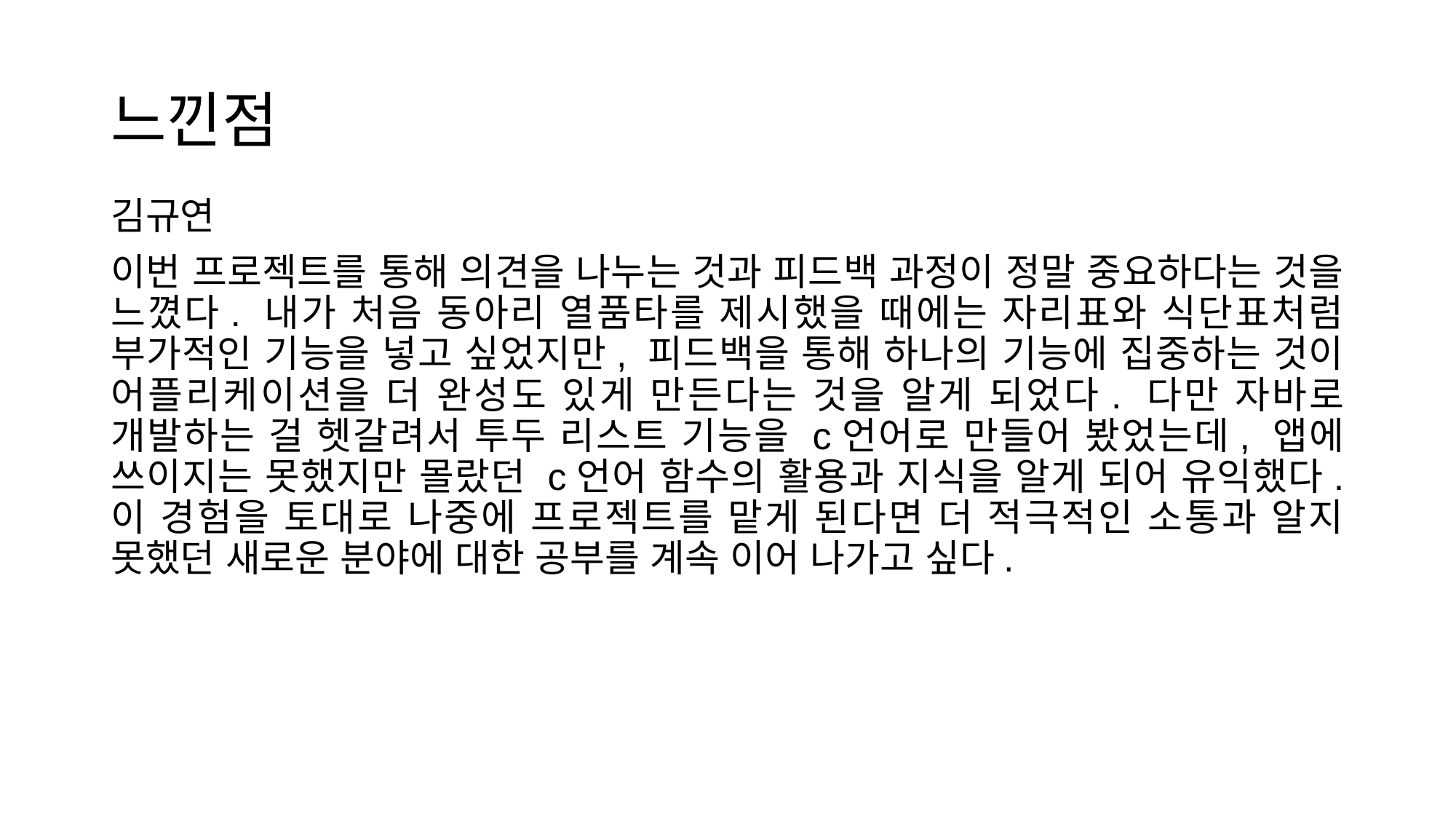

# 느낀점
김규연
이번 프로젝트를 통해 의견을 나누는 것과 피드백 과정이 정말 중요하다는 것을 느꼈다. 내가 처음 동아리 열품타를 제시했을 때에는 자리표와 식단표처럼 부가적인 기능을 넣고 싶었지만, 피드백을 통해 하나의 기능에 집중하는 것이 어플리케이션을 더 완성도 있게 만든다는 것을 알게 되었다. 다만 자바로 개발하는 걸 헷갈려서 투두 리스트 기능을 c언어로 만들어 봤었는데, 앱에 쓰이지는 못했지만 몰랐던 c언어 함수의 활용과 지식을 알게 되어 유익했다. 이 경험을 토대로 나중에 프로젝트를 맡게 된다면 더 적극적인 소통과 알지 못했던 새로운 분야에 대한 공부를 계속 이어 나가고 싶다.